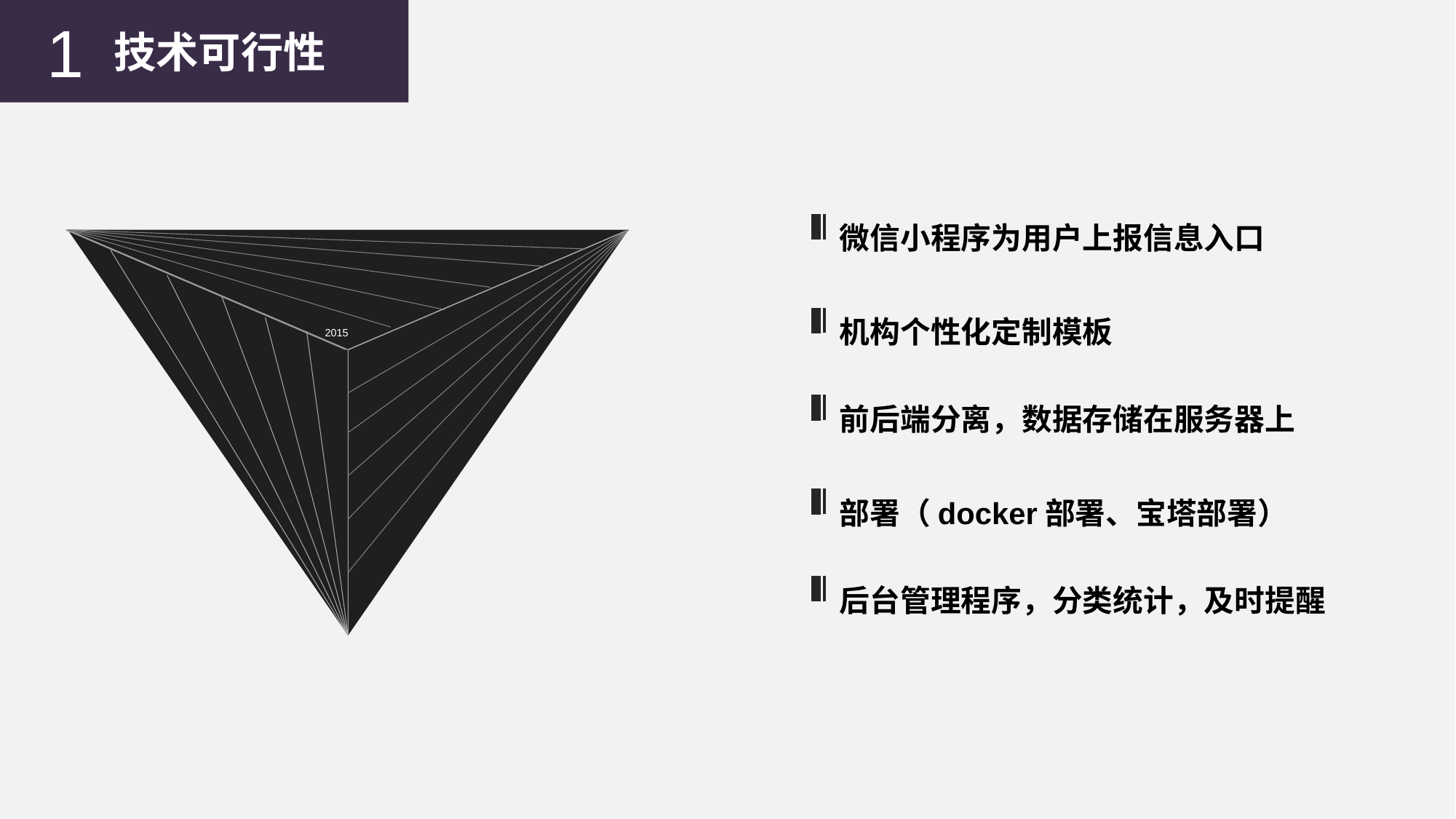

1
技术可行性
微信小程序为用户上报信息入口

2015
机构个性化定制模板
前后端分离，数据存储在服务器上
部署（docker部署、宝塔部署）
后台管理程序，分类统计，及时提醒